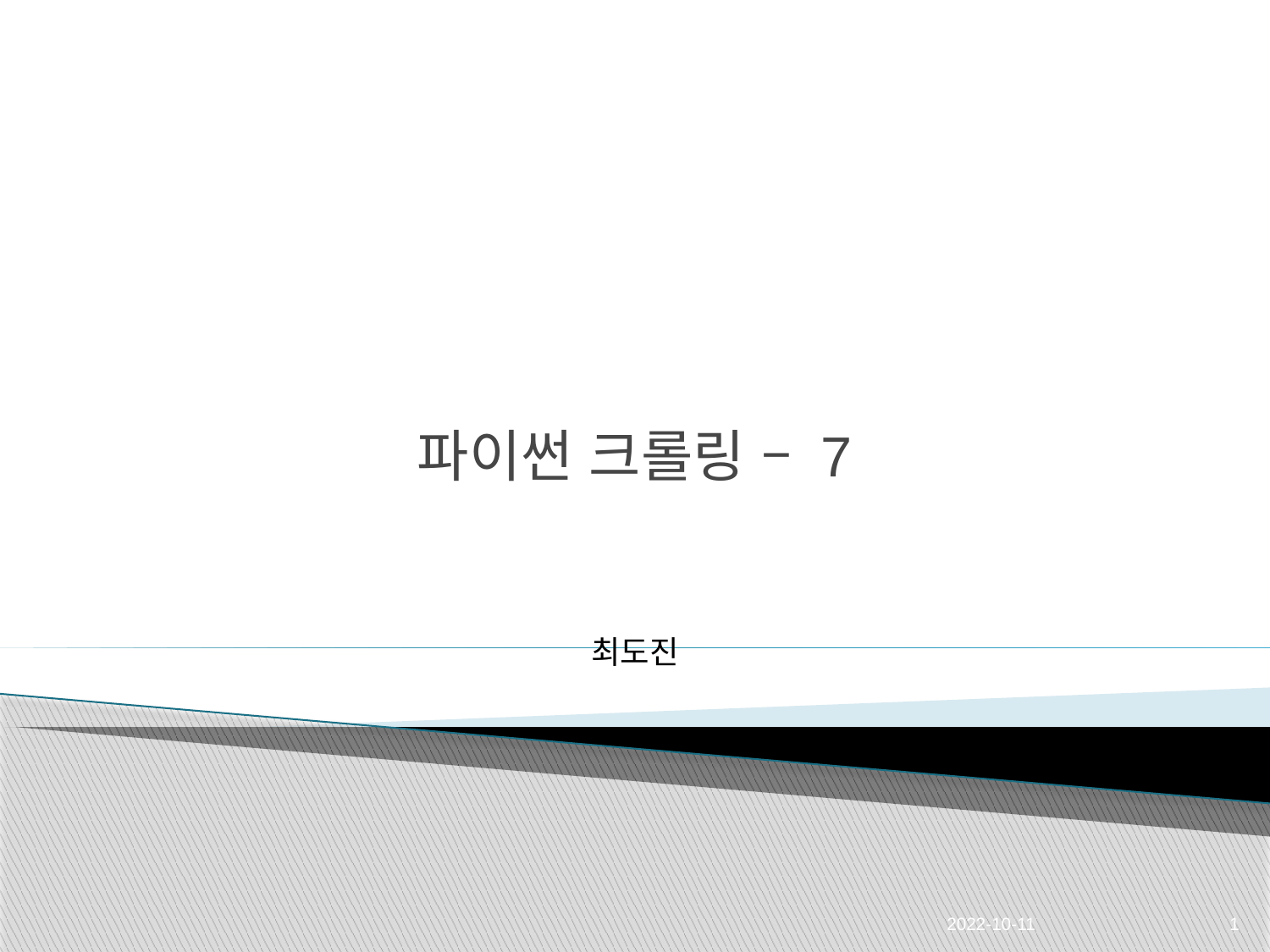

# 파이썬 크롤링 – 7
최도진
2022-10-11
1